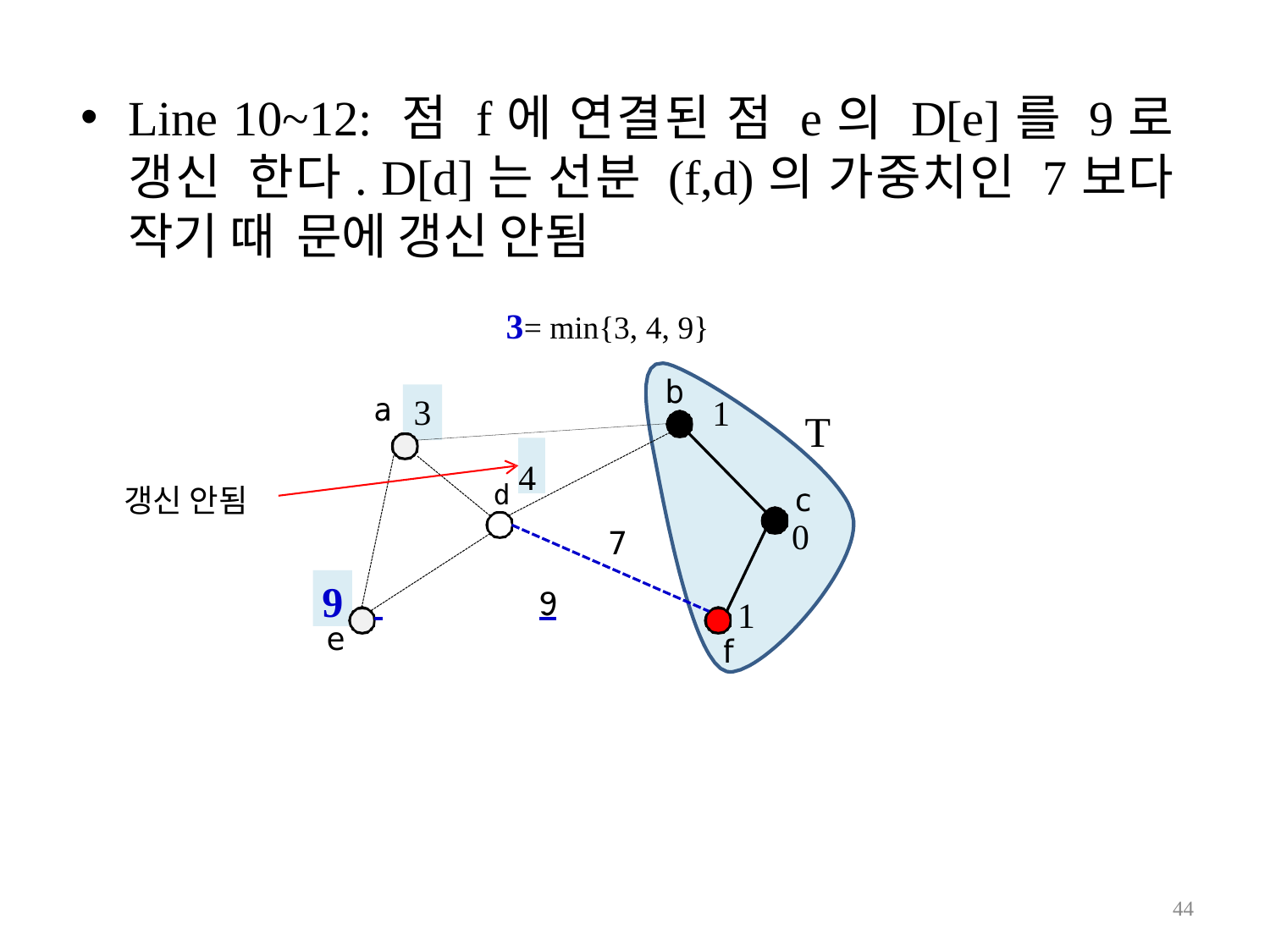

Line 10~12: 점 f에 연결된 점 e의 D[e]를 9로 갱신  한다. D[d]는 선분 (f,d)의 가중치인 7보다 작기 때  문에 갱신 안됨
3= min{3, 4, 9}

b

a
3
1
T
c
0

d 4

갱신 안됨

7

9
 	9

1

e
f
44